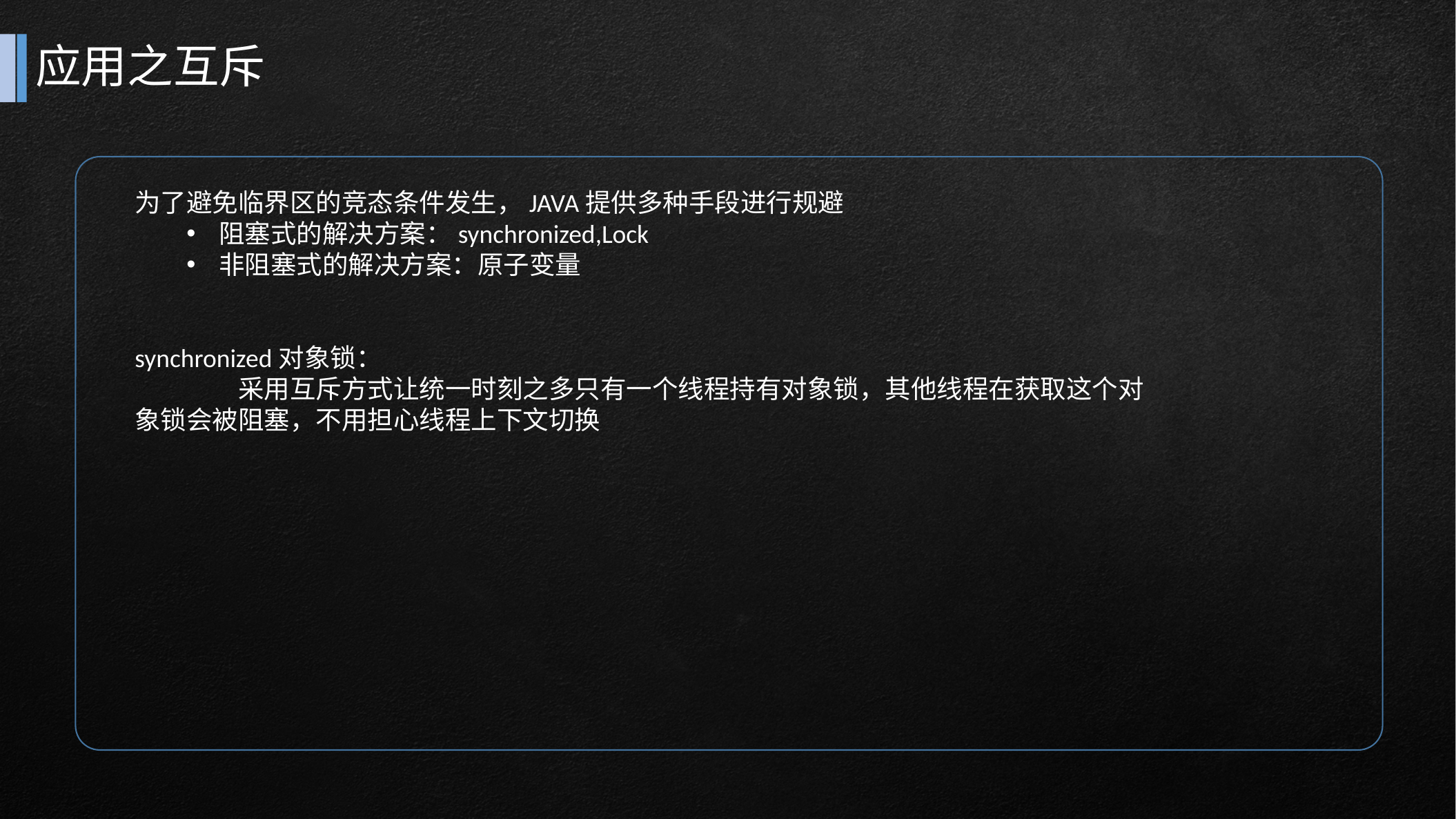

# 应用之互斥

为了避免临界区的竞态条件发生，JAVA提供多种手段进行规避
阻塞式的解决方案：synchronized,Lock
非阻塞式的解决方案：原子变量

synchronized对象锁：
	采用互斥方式让统一时刻之多只有一个线程持有对象锁，其他线程在获取这个对象锁会被阻塞，不用担心线程上下文切换